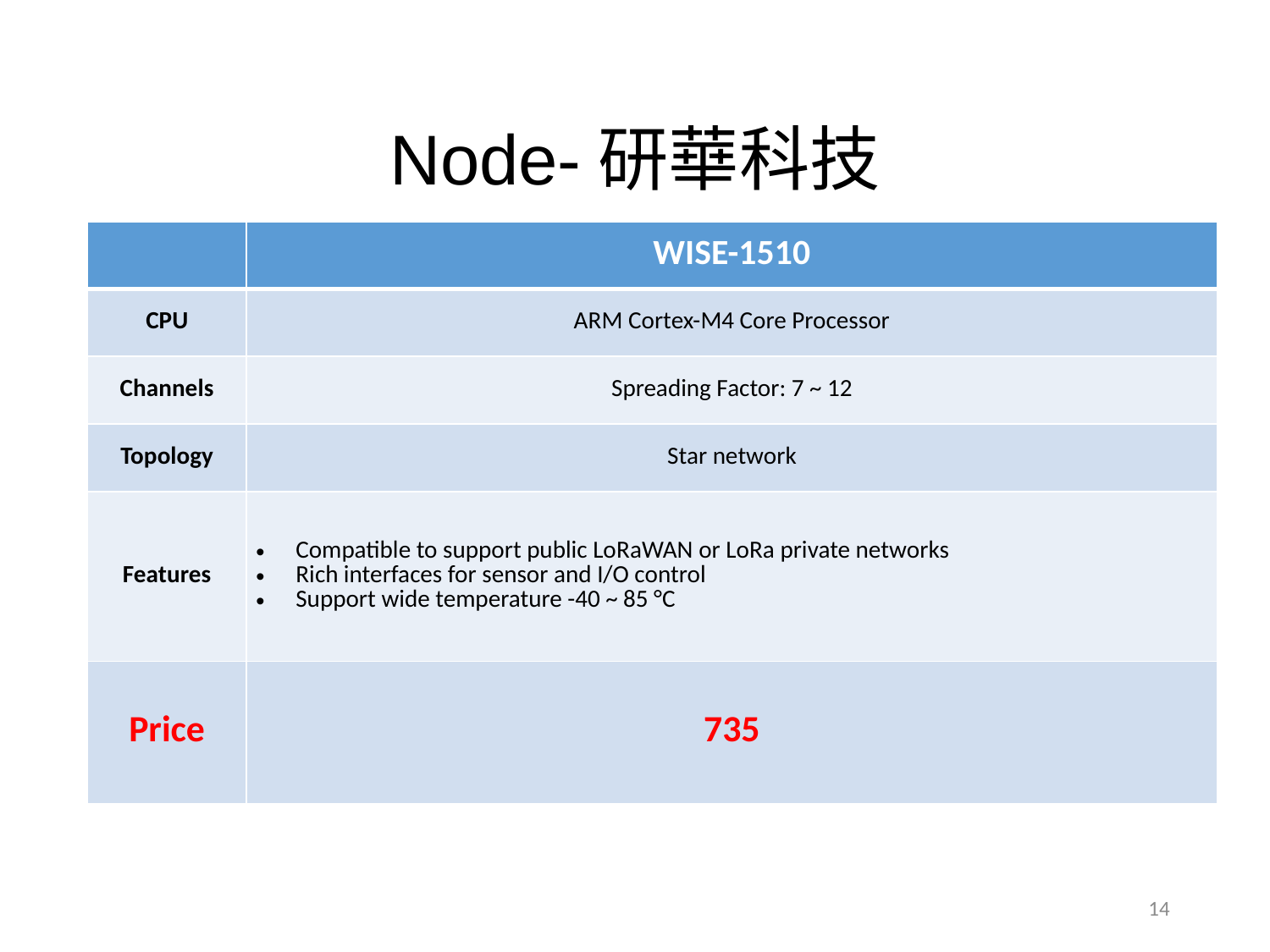

# Node-研華科技
|  | WISE-1510 |
| --- | --- |
| CPU | ARM Cortex-M4 Core Processor |
| Channels | Spreading Factor: 7 ~ 12 |
| Topology | Star network |
| Features | Compatible to support public LoRaWAN or LoRa private networks Rich interfaces for sensor and I/O control Support wide temperature -40 ~ 85 °C |
| Price | 735 |
14